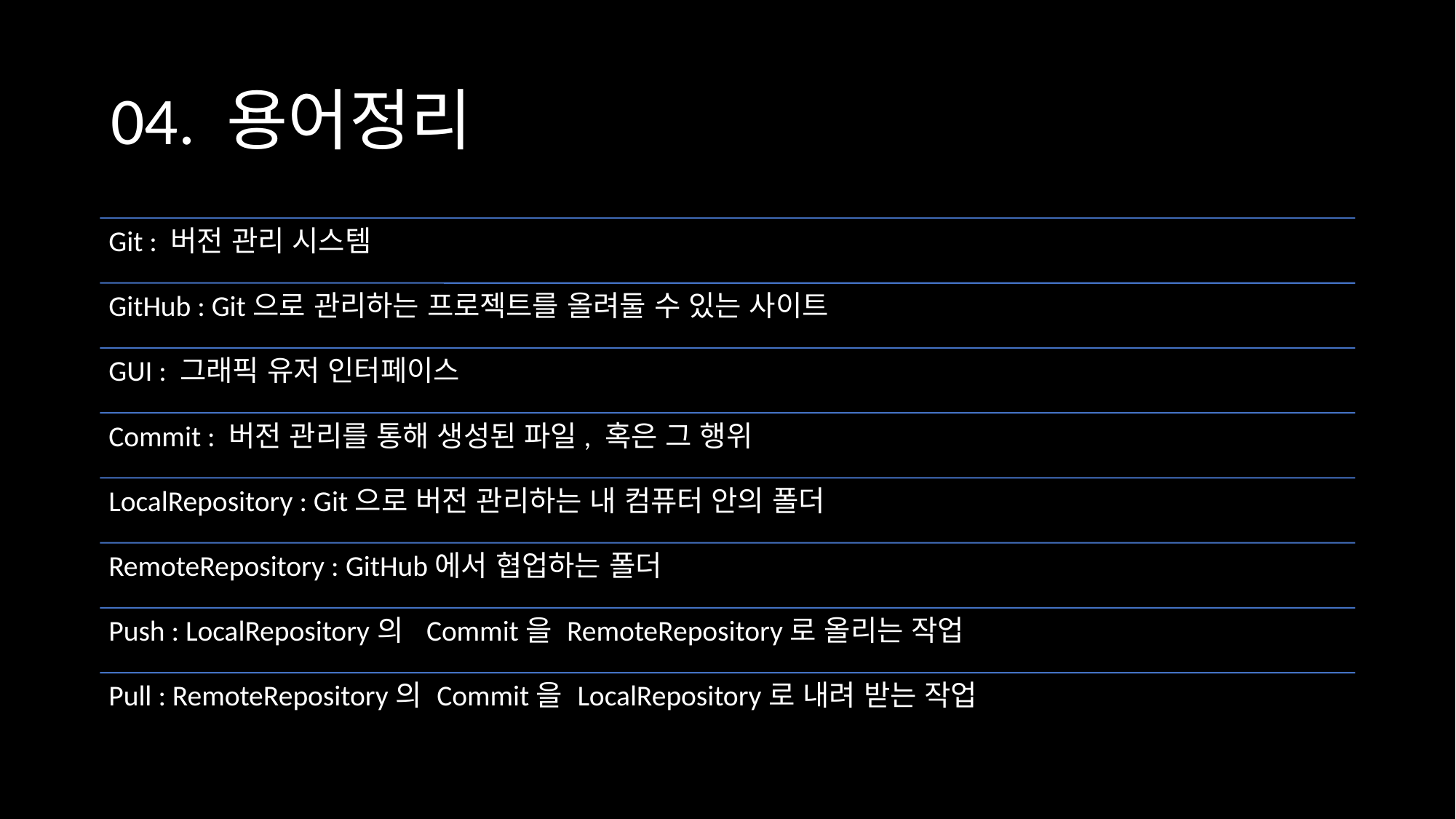

# 04. 용어정리
Git : 버전 관리 시스템
GitHub : Git으로 관리하는 프로젝트를 올려둘 수 있는 사이트
GUI : 그래픽 유저 인터페이스
Commit : 버전 관리를 통해 생성된 파일, 혹은 그 행위
LocalRepository : Git으로 버전 관리하는 내 컴퓨터 안의 폴더
RemoteRepository : GitHub에서 협업하는 폴더
Push : LocalRepository의  Commit을 RemoteRepository로 올리는 작업
Pull : RemoteRepository의 Commit을 LocalRepository로 내려 받는 작업